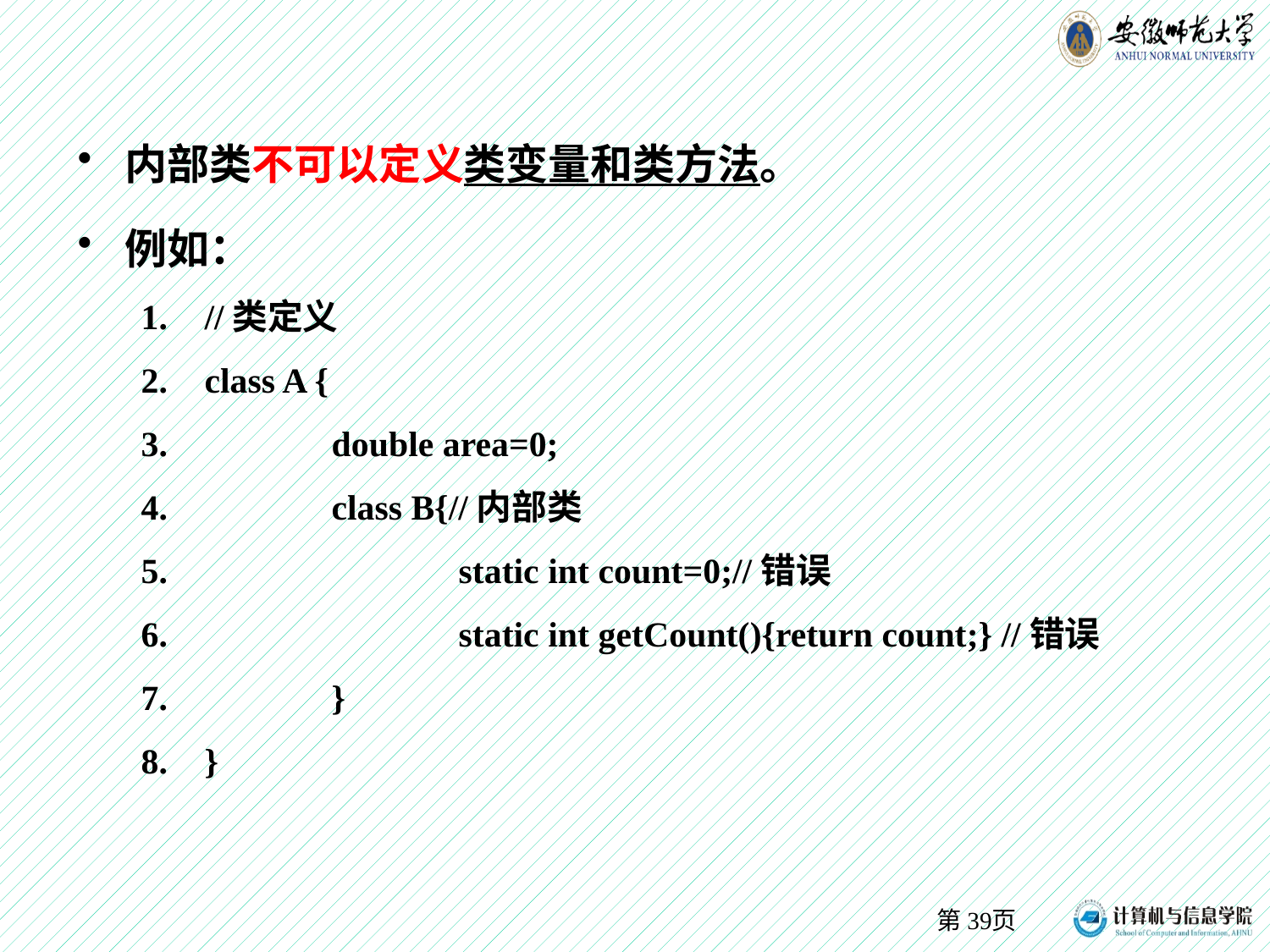

内部类不可以定义类变量和类方法。
例如：
//类定义
class A {
	double area=0;
   	class B{//内部类
		static int count=0;//错误
		static int getCount(){return count;} //错误
	}
}

第39页